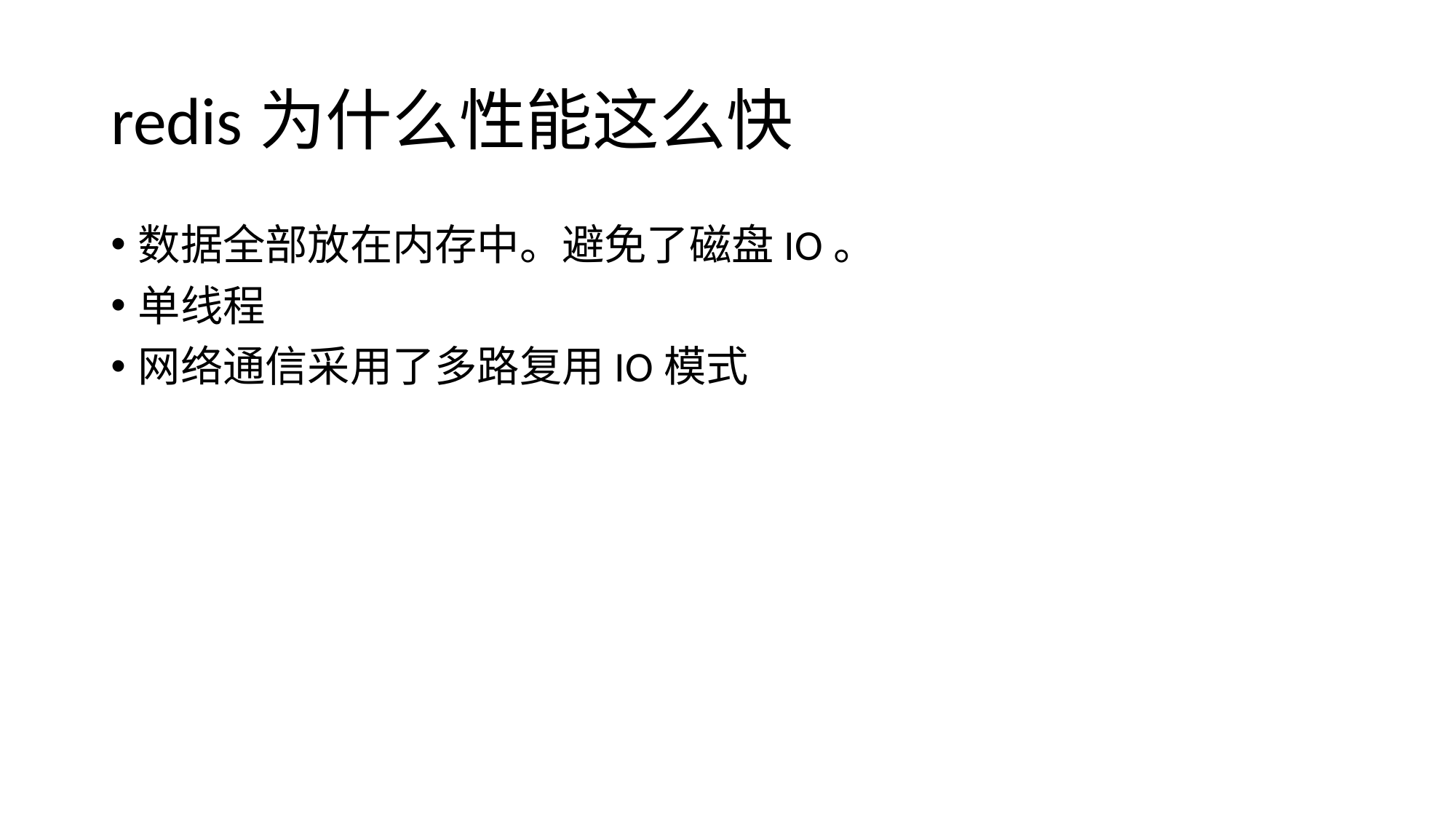

# redis为什么性能这么快
数据全部放在内存中。避免了磁盘IO。
单线程
网络通信采用了多路复用IO模式